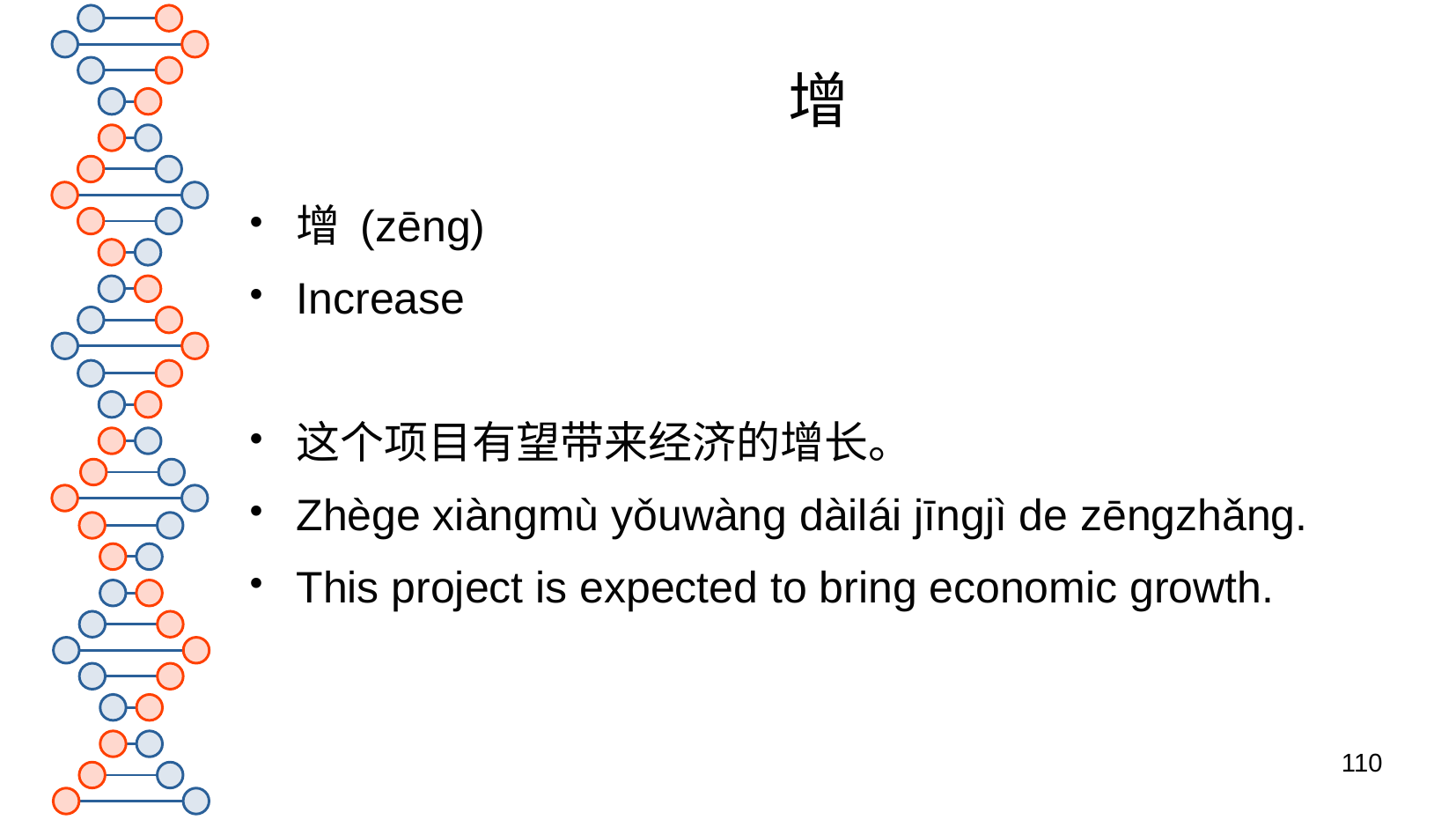

# 增
增 (zēng)
Increase

这个项目有望带来经济的增长。
Zhège xiàngmù yǒuwàng dàilái jīngjì de zēngzhǎng.
This project is expected to bring economic growth.
110